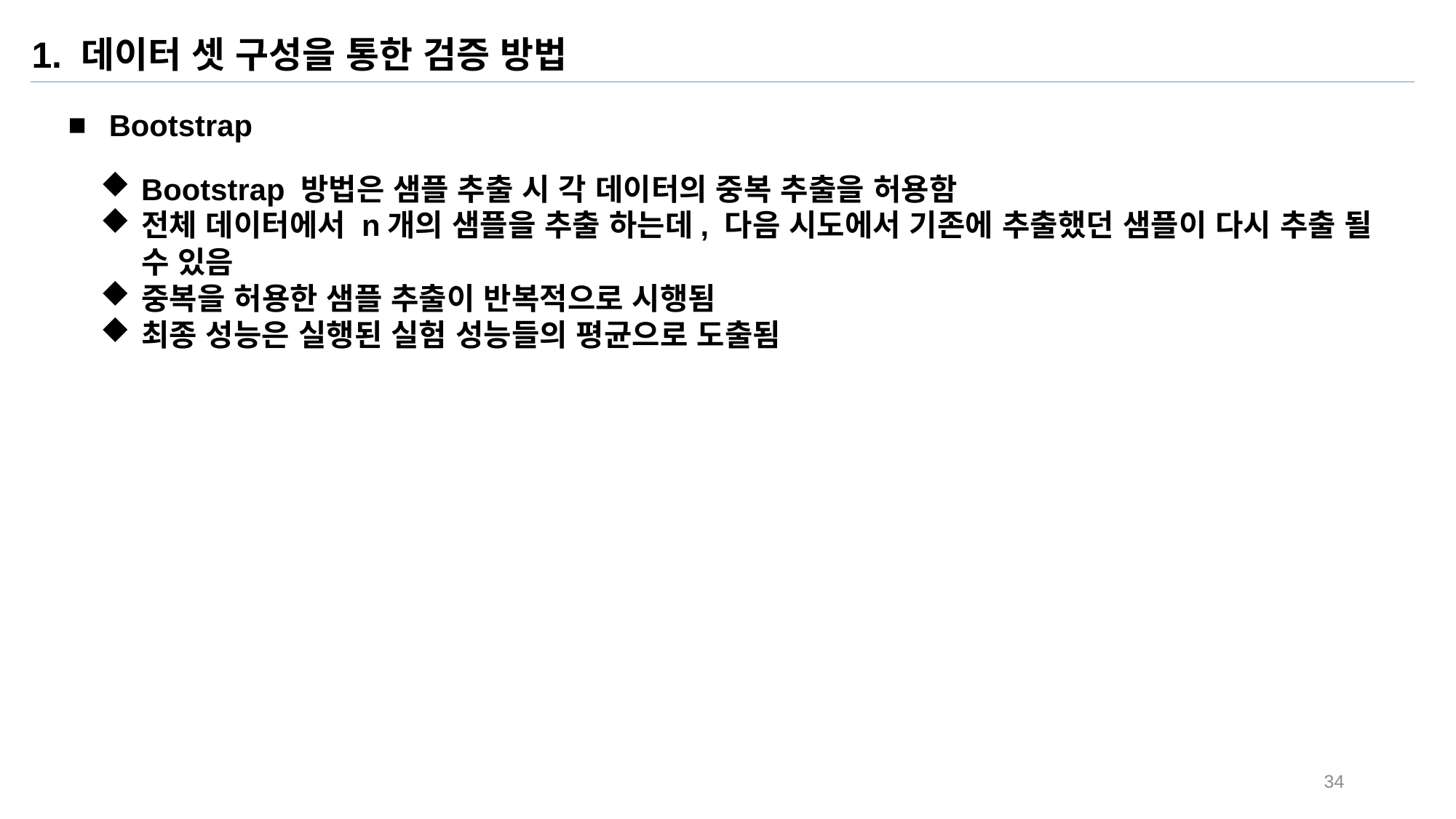

1. 데이터 셋 구성을 통한 검증 방법
Bootstrap
Bootstrap 방법은 샘플 추출 시 각 데이터의 중복 추출을 허용함
전체 데이터에서 n개의 샘플을 추출 하는데, 다음 시도에서 기존에 추출했던 샘플이 다시 추출 될 수 있음
중복을 허용한 샘플 추출이 반복적으로 시행됨
최종 성능은 실행된 실험 성능들의 평균으로 도출됨
34